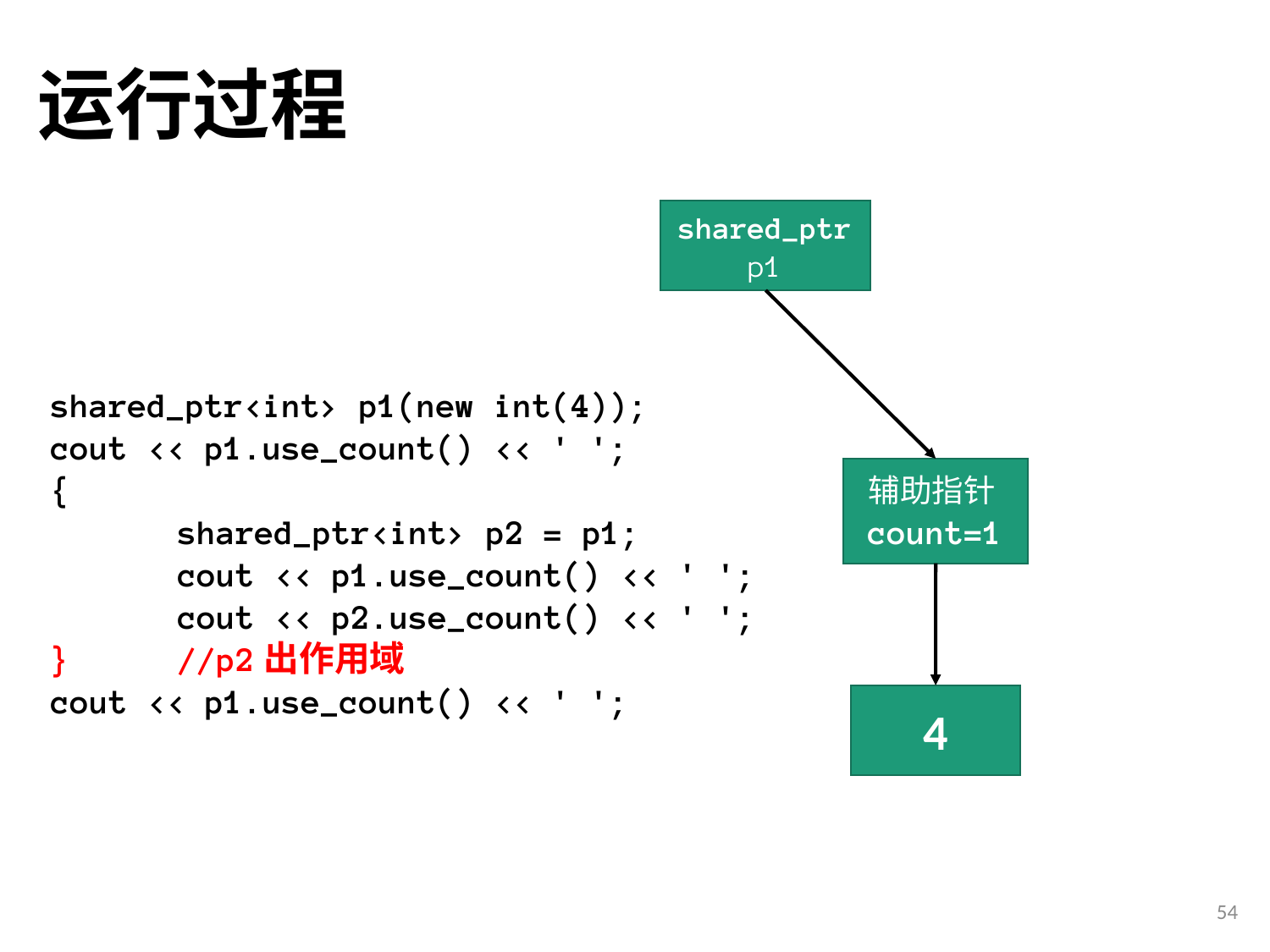

# 运行过程
shared_ptr p1
辅助指针count=1
4
shared_ptr<int> p1(new int(4));
cout << p1.use_count() << ' ';
{
	shared_ptr<int> p2 = p1;
	cout << p1.use_count() << ' ';
	cout << p2.use_count() << ' ';
}	//p2出作用域
cout << p1.use_count() << ' ';

54